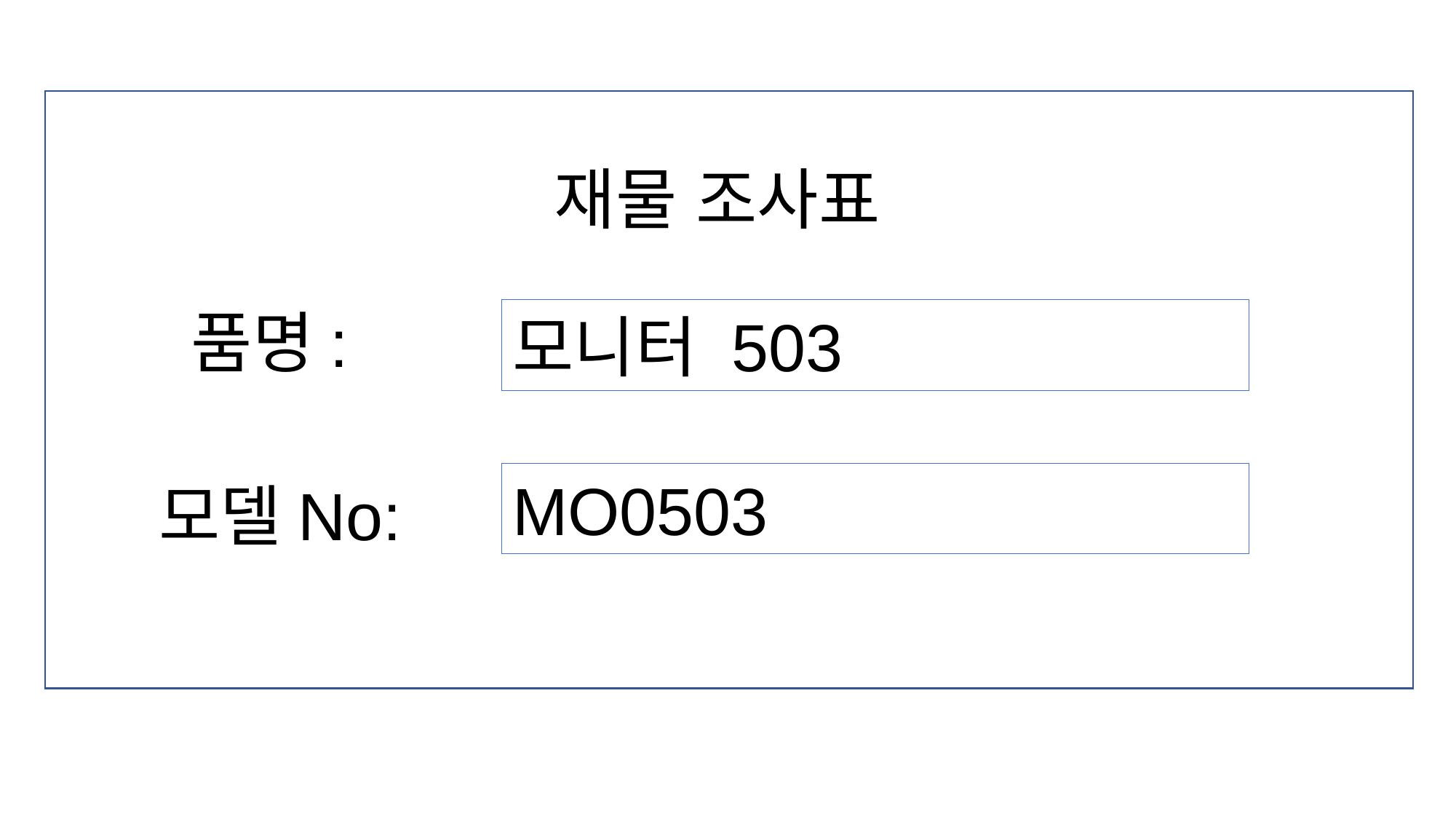

재물 조사표
품명:
모니터 503
MO0503
모델No: